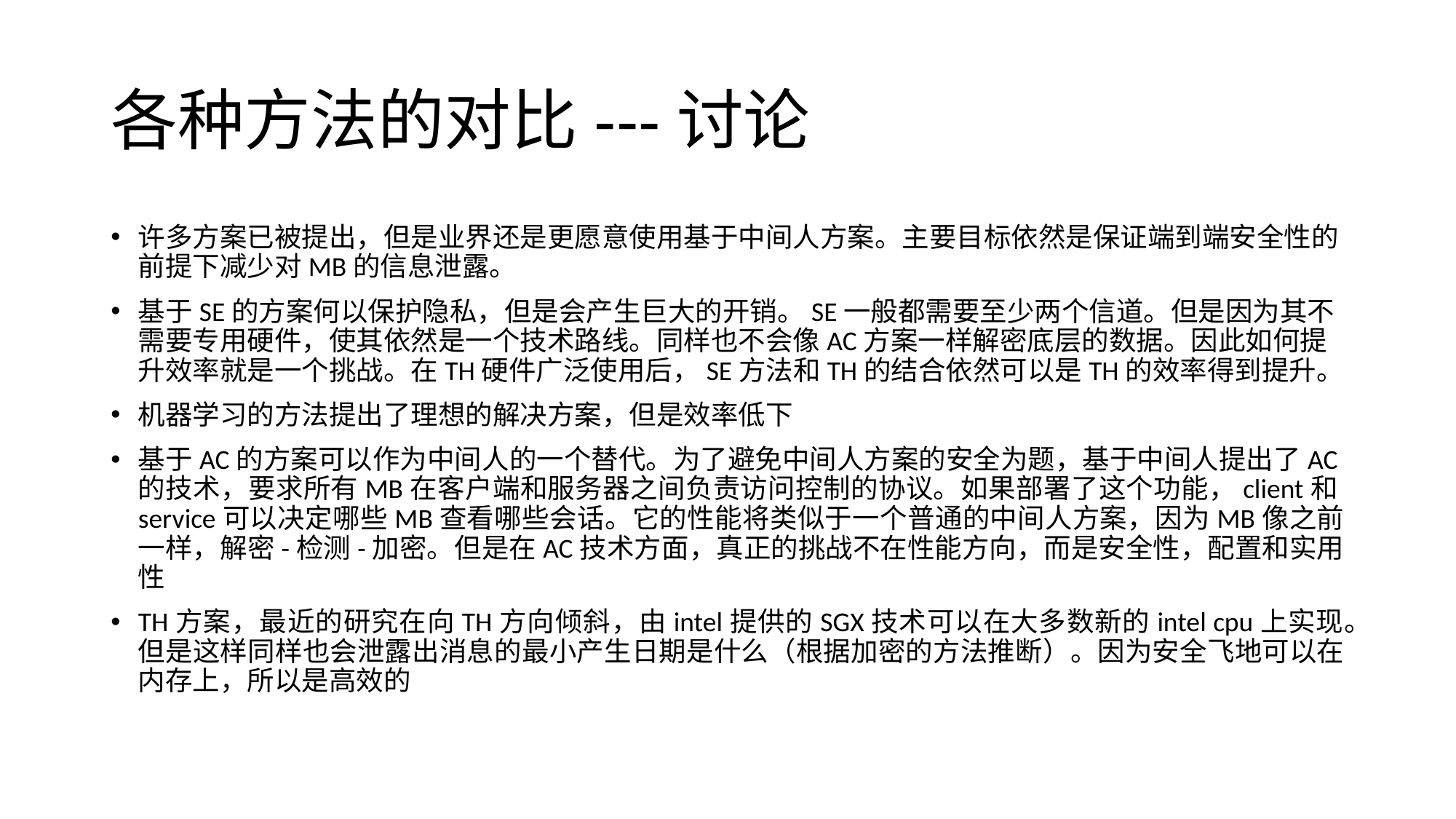

# 各种方法的对比---讨论
许多方案已被提出，但是业界还是更愿意使用基于中间人方案。主要目标依然是保证端到端安全性的前提下减少对MB的信息泄露。
基于SE的方案何以保护隐私，但是会产生巨大的开销。SE一般都需要至少两个信道。但是因为其不需要专用硬件，使其依然是一个技术路线。同样也不会像AC方案一样解密底层的数据。因此如何提升效率就是一个挑战。在TH硬件广泛使用后，SE方法和TH的结合依然可以是TH的效率得到提升。
机器学习的方法提出了理想的解决方案，但是效率低下
基于AC的方案可以作为中间人的一个替代。为了避免中间人方案的安全为题，基于中间人提出了AC的技术，要求所有MB在客户端和服务器之间负责访问控制的协议。如果部署了这个功能，client和service可以决定哪些MB查看哪些会话。它的性能将类似于一个普通的中间人方案，因为MB像之前一样，解密-检测-加密。但是在AC技术方面，真正的挑战不在性能方向，而是安全性，配置和实用性
TH方案，最近的研究在向TH方向倾斜，由intel提供的SGX技术可以在大多数新的intel cpu上实现。但是这样同样也会泄露出消息的最小产生日期是什么（根据加密的方法推断）。因为安全飞地可以在内存上，所以是高效的